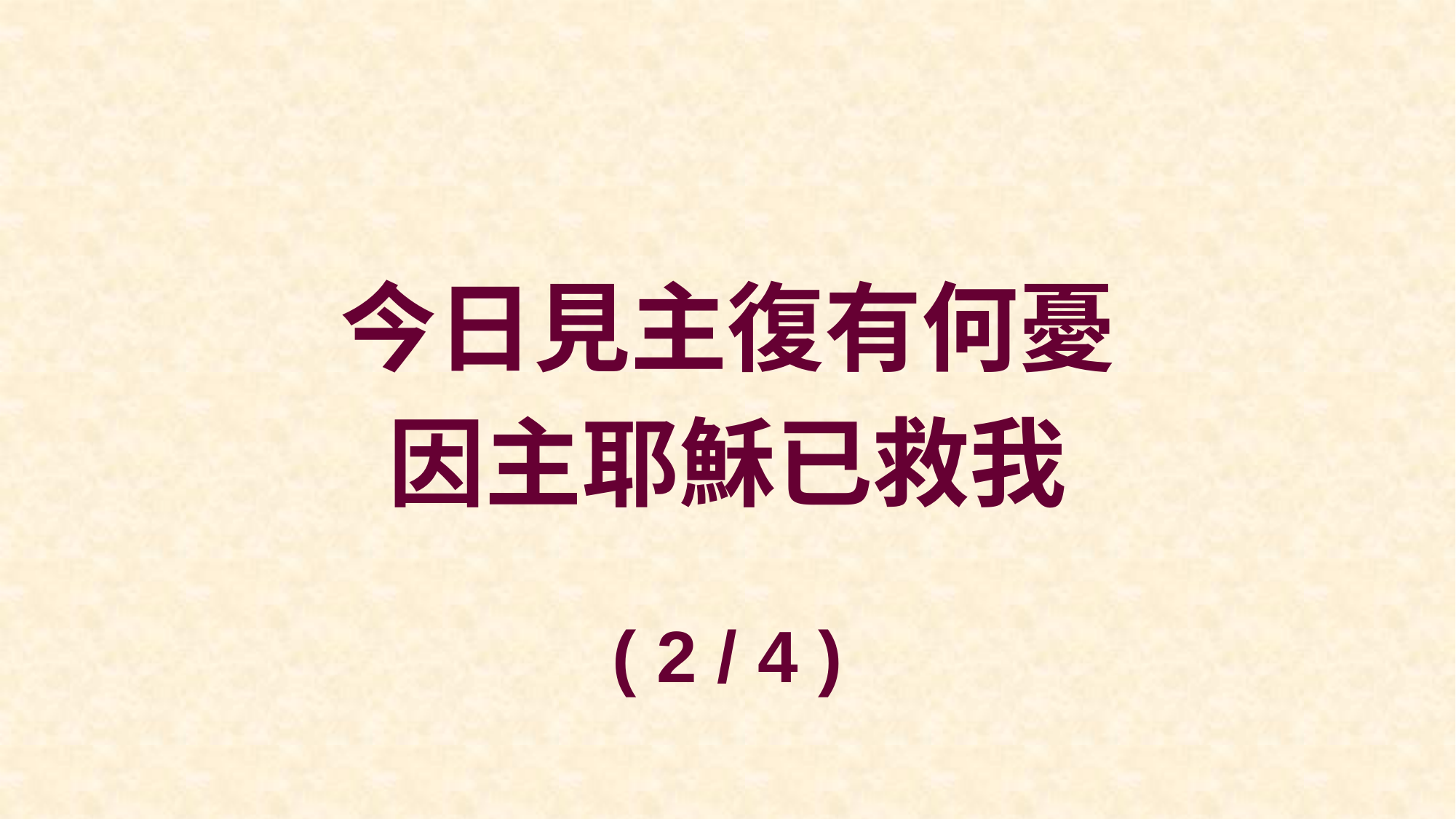

今日見主復有何憂
因主耶穌已救我
( 2 / 4 )